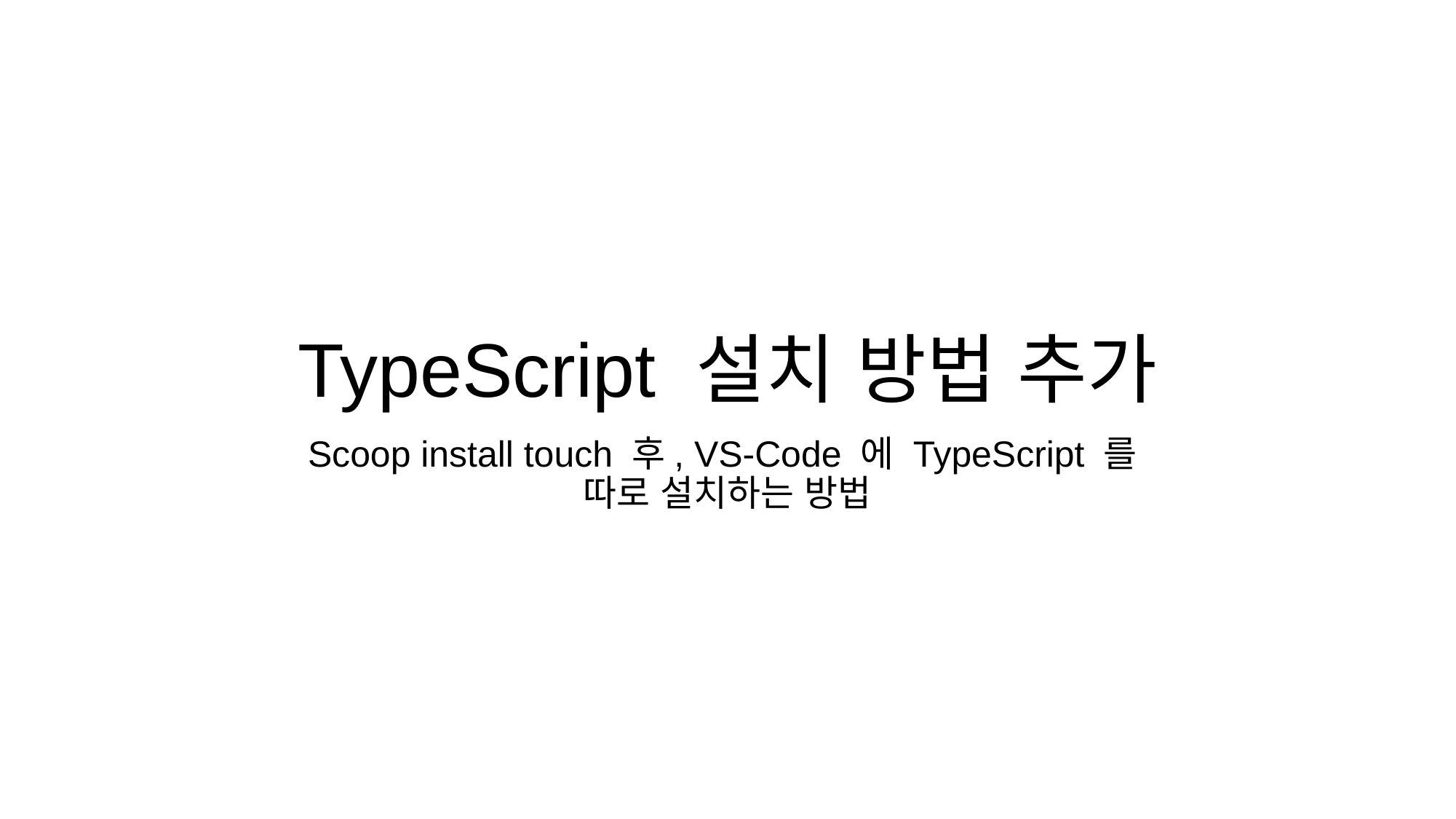

# TypeScript 설치 방법 추가
Scoop install touch 후, VS-Code 에 TypeScript 를
따로 설치하는 방법